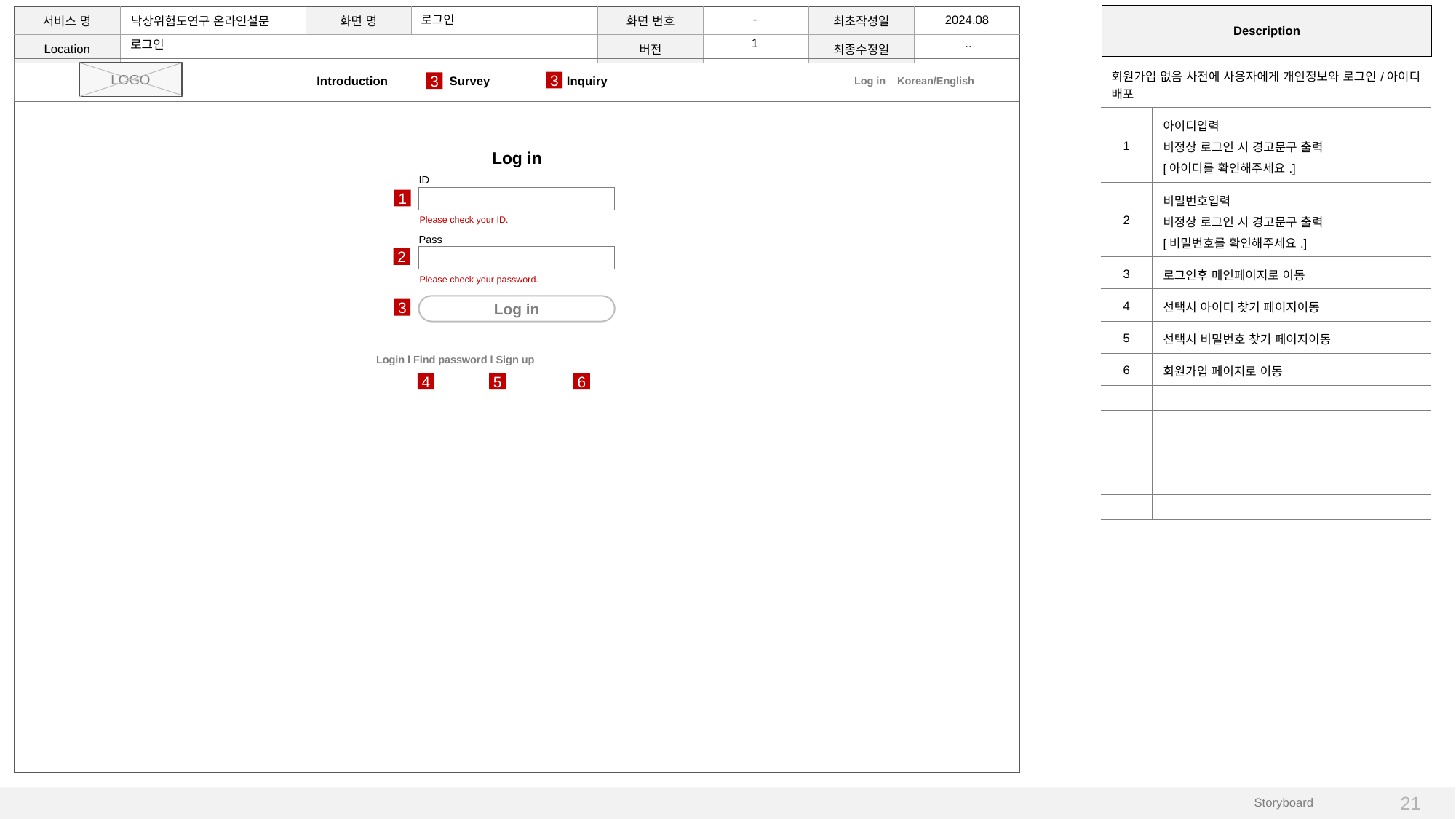

-
로그인
1
..
로그인

| Introduction | Survey | Inquiry |
| --- | --- | --- |
| 회원가입 없음 사전에 사용자에게 개인정보와 로그인/아이디 배포 |  |
| --- | --- |
| 1 | 아이디입력 비정상 로그인 시 경고문구 출력 [아이디를 확인해주세요.] |
| 2 | 비밀번호입력 비정상 로그인 시 경고문구 출력 [비밀번호를 확인해주세요.] |
| 3 | 로그인후 메인페이지로 이동 |
| 4 | 선택시 아이디 찾기 페이지이동 |
| 5 | 선택시 비밀번호 찾기 페이지이동 |
| 6 | 회원가입 페이지로 이동 |
|  |  |
|  |  |
|  |  |
|  |  |
|  |  |
LOGO
3
3
Log in    Korean/English
Log in
ID

1
Please check your ID.
Pass

2
Please check your password.
Log in
3
Login l Find password l Sign up
4
5
6
21